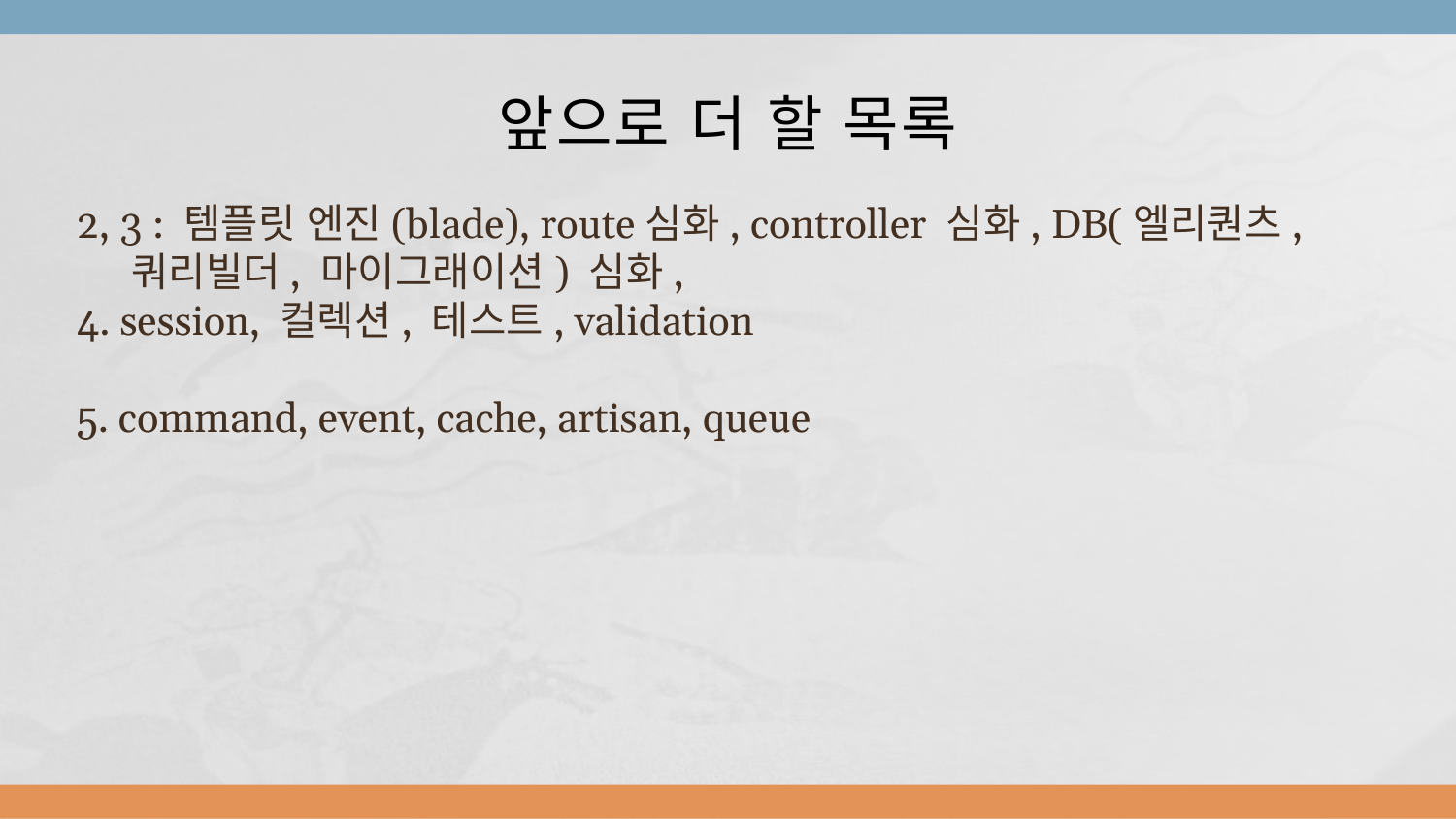

# 앞으로 더 할 목록
2, 3 : 템플릿 엔진(blade), route심화, controller 심화, DB(엘리퀀츠, 쿼리빌더, 마이그래이션) 심화,
4. session, 컬렉션, 테스트, validation

5. command, event, cache, artisan, queue